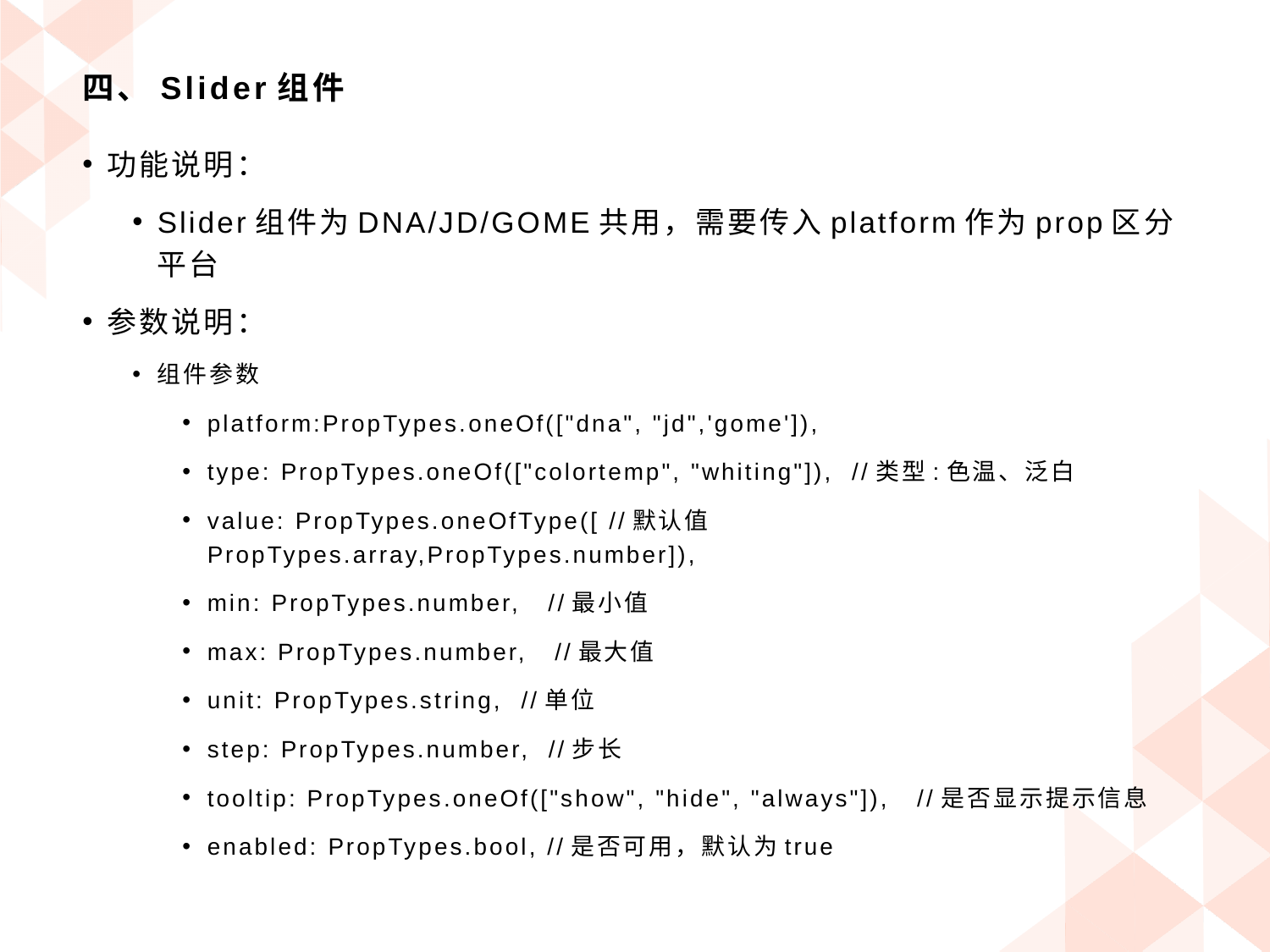

# 四、Slider组件
功能说明：
Slider组件为DNA/JD/GOME共用，需要传入platform作为prop区分平台
参数说明：
组件参数
platform:PropTypes.oneOf(["dna", "jd",'gome']),
type: PropTypes.oneOf(["colortemp", "whiting"]),  //类型:色温、泛白
value: PropTypes.oneOfType([ //默认值PropTypes.array,PropTypes.number]),
min: PropTypes.number,   //最小值
max: PropTypes.number,   //最大值
unit: PropTypes.string,  //单位
step: PropTypes.number,  //步长
tooltip: PropTypes.oneOf(["show", "hide", "always"]),   //是否显示提示信息
enabled: PropTypes.bool, //是否可用，默认为true